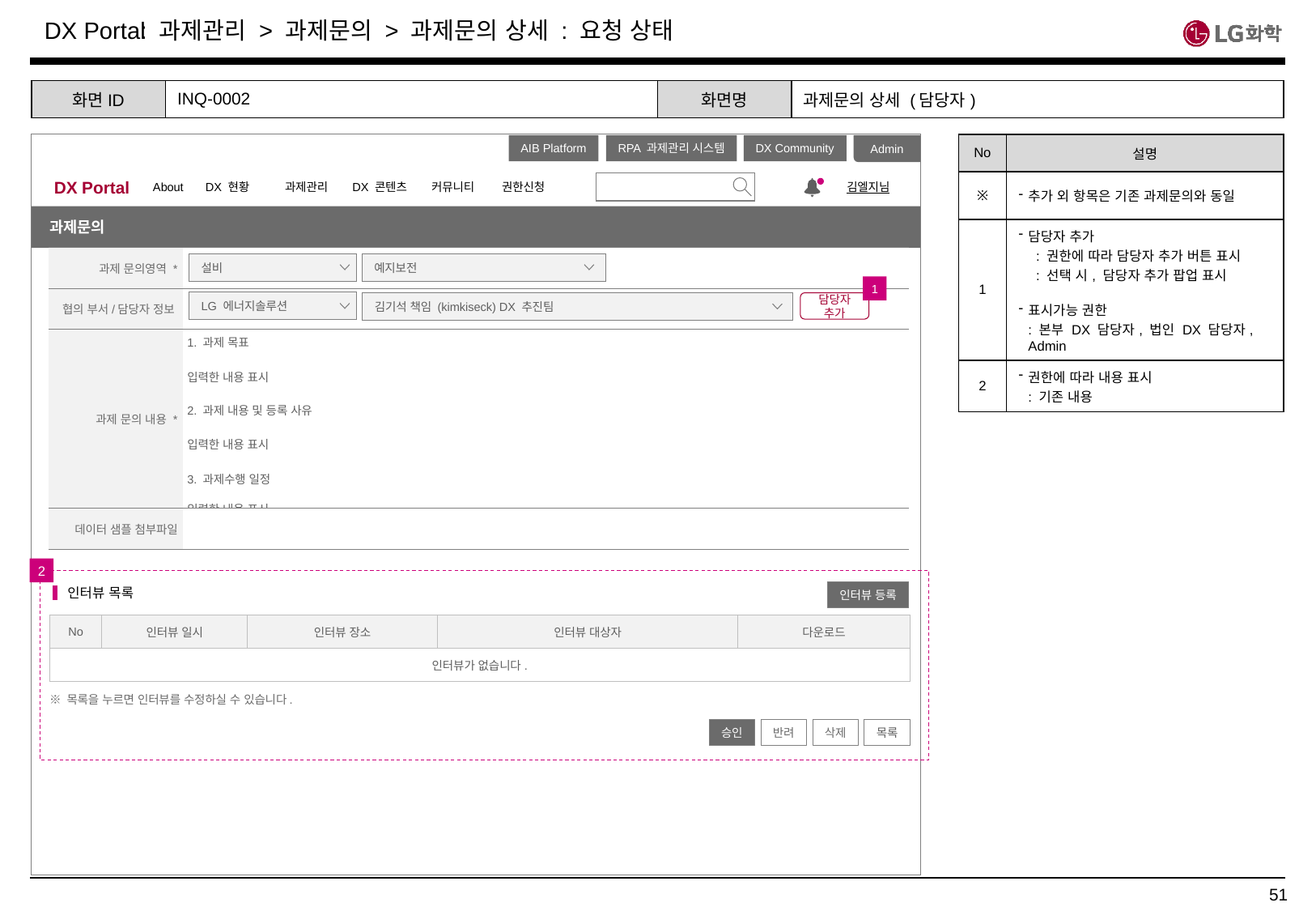

: 과제관리 > 과제문의 > 과제문의 상세 : 요청 상태
| 화면ID | INQ-0002 | 화면명 | 과제문의 상세 (담당자) |
| --- | --- | --- | --- |

| No | 설명 |
| --- | --- |
| ※ | 추가 외 항목은 기존 과제문의와 동일 |
| 1 | 담당자 추가 : 권한에 따라 담당자 추가 버튼 표시 : 선택 시, 담당자 추가 팝업 표시 표시가능 권한 : 본부 DX 담당자, 법인 DX 담당자, Admin |
| 2 | 권한에 따라 내용 표시 : 기존 내용 |

Admin
DX Portal

About
DX 현황
과제관리
DX 콘텐츠
커뮤니티
권한신청
김엘지님

AIB Platform
RPA 과제관리 시스템
DX Community

과제문의
| 과제 문의영역 \* |  |  |  |
| --- | --- | --- | --- |
| 협의 부서/담당자 정보 |  |  |  |
| 과제 문의 내용 \* | 1. 과제 목표 입력한 내용 표시 2. 과제 내용 및 등록 사유 입력한 내용 표시 3. 과제수행 일정 입력한 내용 표시 |  |  |
| 데이터 샘플 첨부파일 |  |  |  |
설비

예지보전

1
LG 에너지솔루션

김기석 책임 (kimkiseck) DX 추진팀

담당자 추가
2

인터뷰 목록
인터뷰 등록
| No | 인터뷰 일시 | 인터뷰 장소 | 인터뷰 대상자 | 다운로드 |
| --- | --- | --- | --- | --- |
| 인터뷰가 없습니다. |  |  |  |  |
※ 목록을 누르면 인터뷰를 수정하실 수 있습니다.
승인
반려
삭제
목록